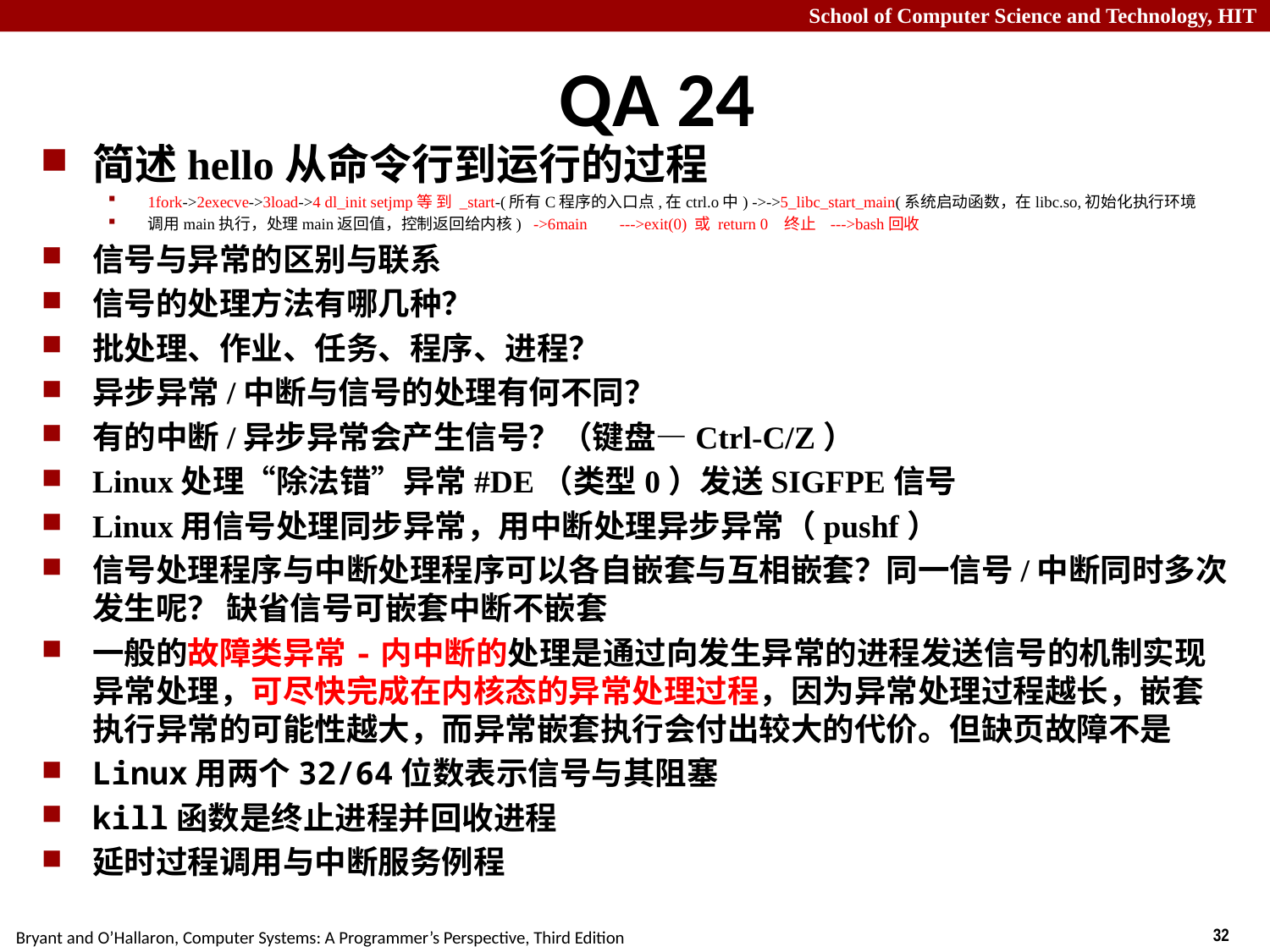

# QA 24
简述hello从命令行到运行的过程
1fork->2execve->3load->4 dl_init setjmp等 到 _start-(所有C程序的入口点,在ctrl.o中) ->->5_libc_start_main(系统启动函数，在libc.so,初始化执行环境
调用main执行，处理main返回值，控制返回给内核)   ->6main        --->exit(0) 或 return 0   终止   --->bash回收
信号与异常的区别与联系
信号的处理方法有哪几种？
批处理、作业、任务、程序、进程？
异步异常/中断与信号的处理有何不同？
有的中断/异步异常会产生信号？（键盘—Ctrl-C/Z）
Linux处理“除法错”异常#DE（类型0）发送SIGFPE信号
Linux用信号处理同步异常，用中断处理异步异常（pushf）
信号处理程序与中断处理程序可以各自嵌套与互相嵌套？同一信号/中断同时多次发生呢？ 缺省信号可嵌套中断不嵌套
一般的故障类异常-内中断的处理是通过向发生异常的进程发送信号的机制实现异常处理，可尽快完成在内核态的异常处理过程，因为异常处理过程越长，嵌套执行异常的可能性越大，而异常嵌套执行会付出较大的代价。但缺页故障不是
Linux用两个32/64位数表示信号与其阻塞
kill函数是终止进程并回收进程
延时过程调用与中断服务例程